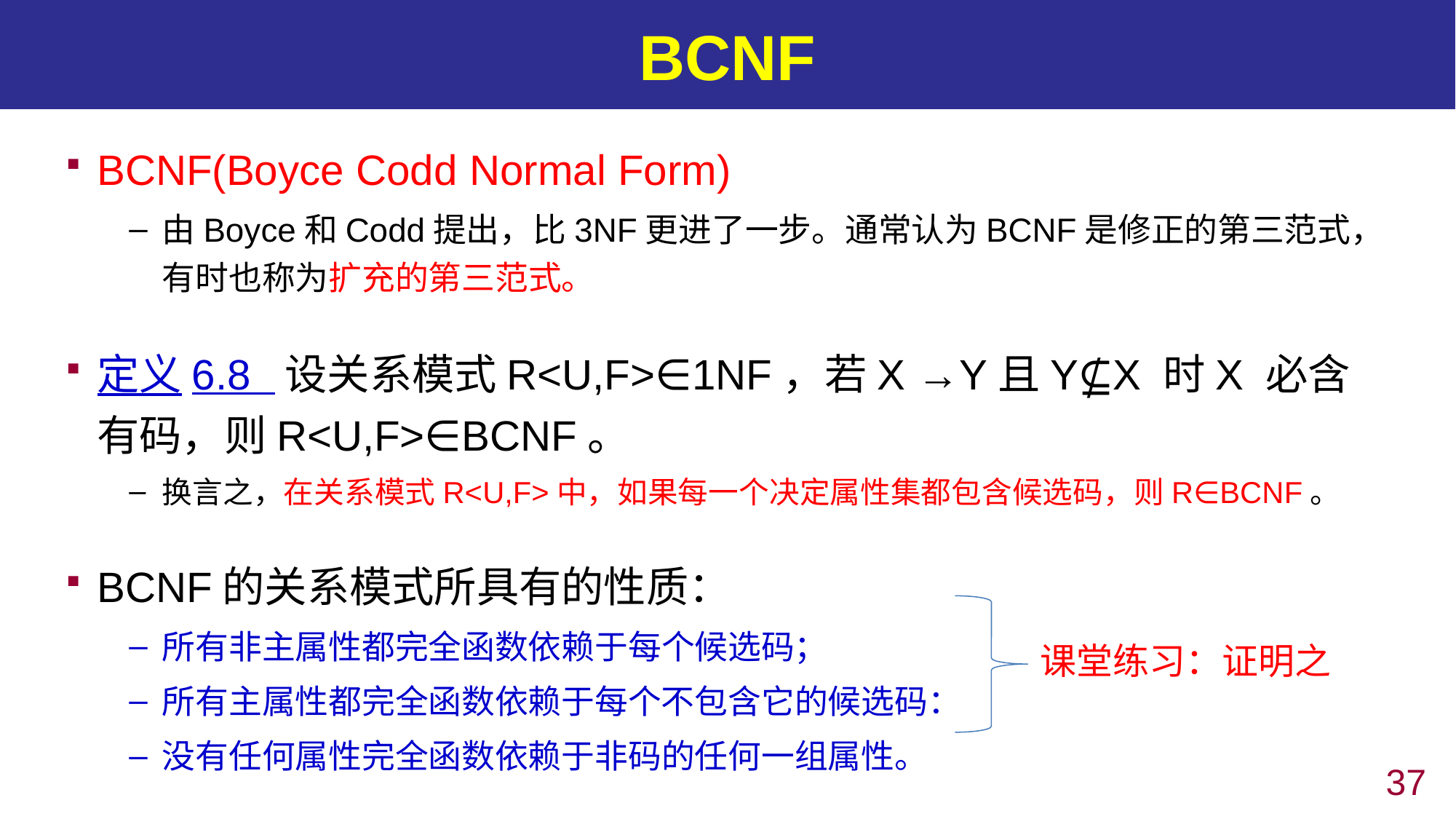

# BCNF
BCNF(Boyce Codd Normal Form)
由Boyce和Codd提出，比3NF更进了一步。通常认为BCNF是修正的第三范式，有时也称为扩充的第三范式。

定义6.8  设关系模式R<U,F>∈1NF，若X →Y且Y⊈X 时X 必含有码，则R<U,F>∈BCNF。
换言之，在关系模式R<U,F>中，如果每一个决定属性集都包含候选码，则R∈BCNF。

BCNF的关系模式所具有的性质：
所有非主属性都完全函数依赖于每个候选码；
所有主属性都完全函数依赖于每个不包含它的候选码：
没有任何属性完全函数依赖于非码的任何一组属性。

课堂练习：证明之
37